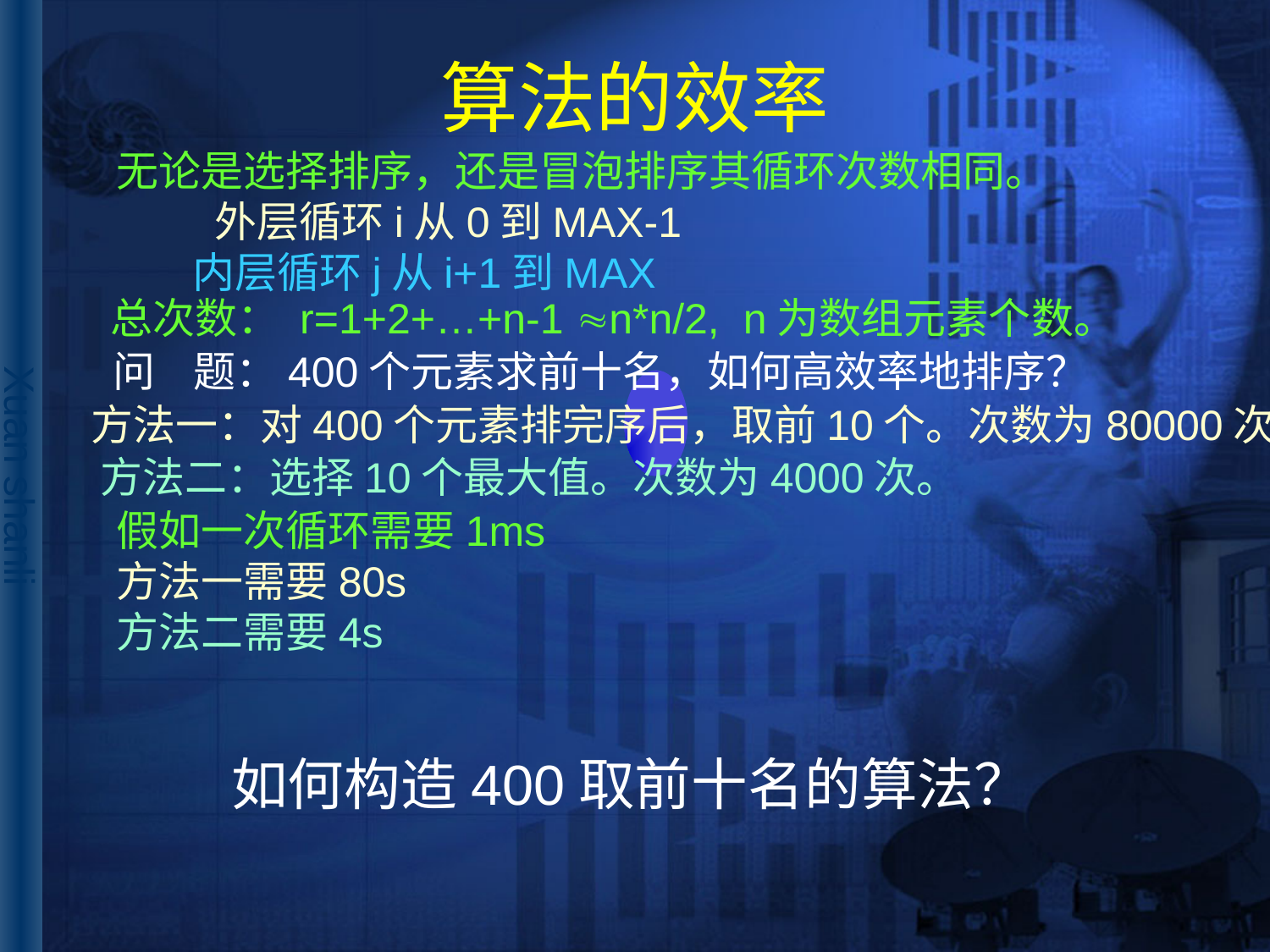

# 算法的效率
        无论是选择排序，还是冒泡排序其循环次数相同。
        	     外层循环i从0到MAX-1
                内层循环j从i+1到MAX
总次数： r=1+2+…+n-1 ≈n*n/2,  n为数组元素个数。
问    题：400个元素求前十名，如何高效率地排序？
方法一：对400个元素排完序后，取前10个。次数为80000次。
方法二：选择10个最大值。次数为4000次。
假如一次循环需要1ms
方法一需要80s
方法二需要4s
如何构造400取前十名的算法？